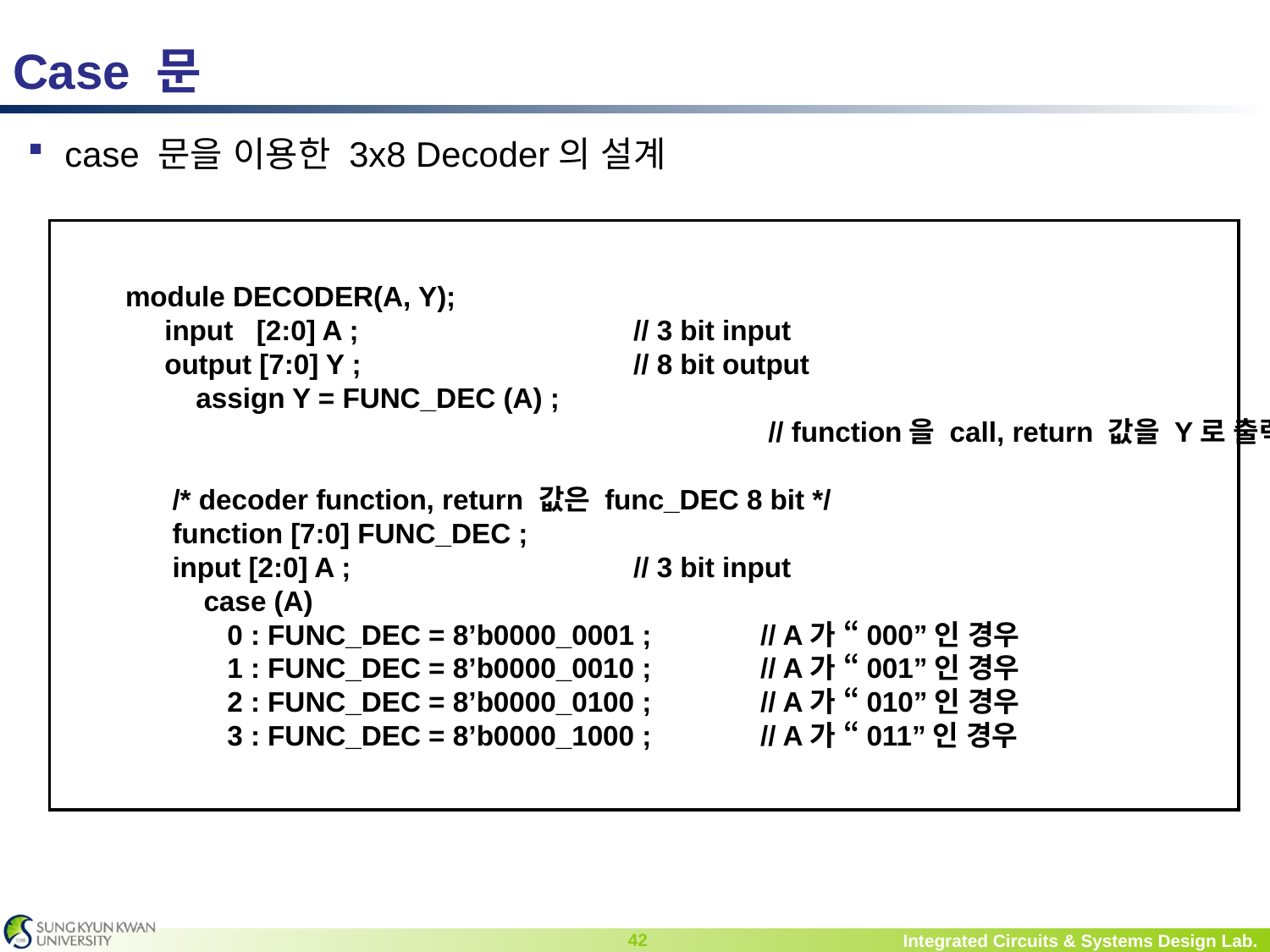

# Case 문
case 문을 이용한 3x8 Decoder의 설계

module DECODER(A, Y);
     input   [2:0] A ;			// 3 bit input
     output [7:0] Y ;			// 8 bit output
         assign Y = FUNC_DEC (A) ;
                                    			 // function을 call, return 값을 Y로 출력

      /* decoder function, return 값은 func_DEC 8 bit */
      function [7:0] FUNC_DEC ;
      input [2:0] A ; 			// 3 bit input
          case (A)
             0 : FUNC_DEC = 8’b0000_0001 ; 	// A가 “000”인 경우
             1 : FUNC_DEC = 8’b0000_0010 ; 	// A가 “001”인 경우
             2 : FUNC_DEC = 8’b0000_0100 ; 	// A가 “010”인 경우
             3 : FUNC_DEC = 8’b0000_1000 ; 	// A가 “011”인 경우